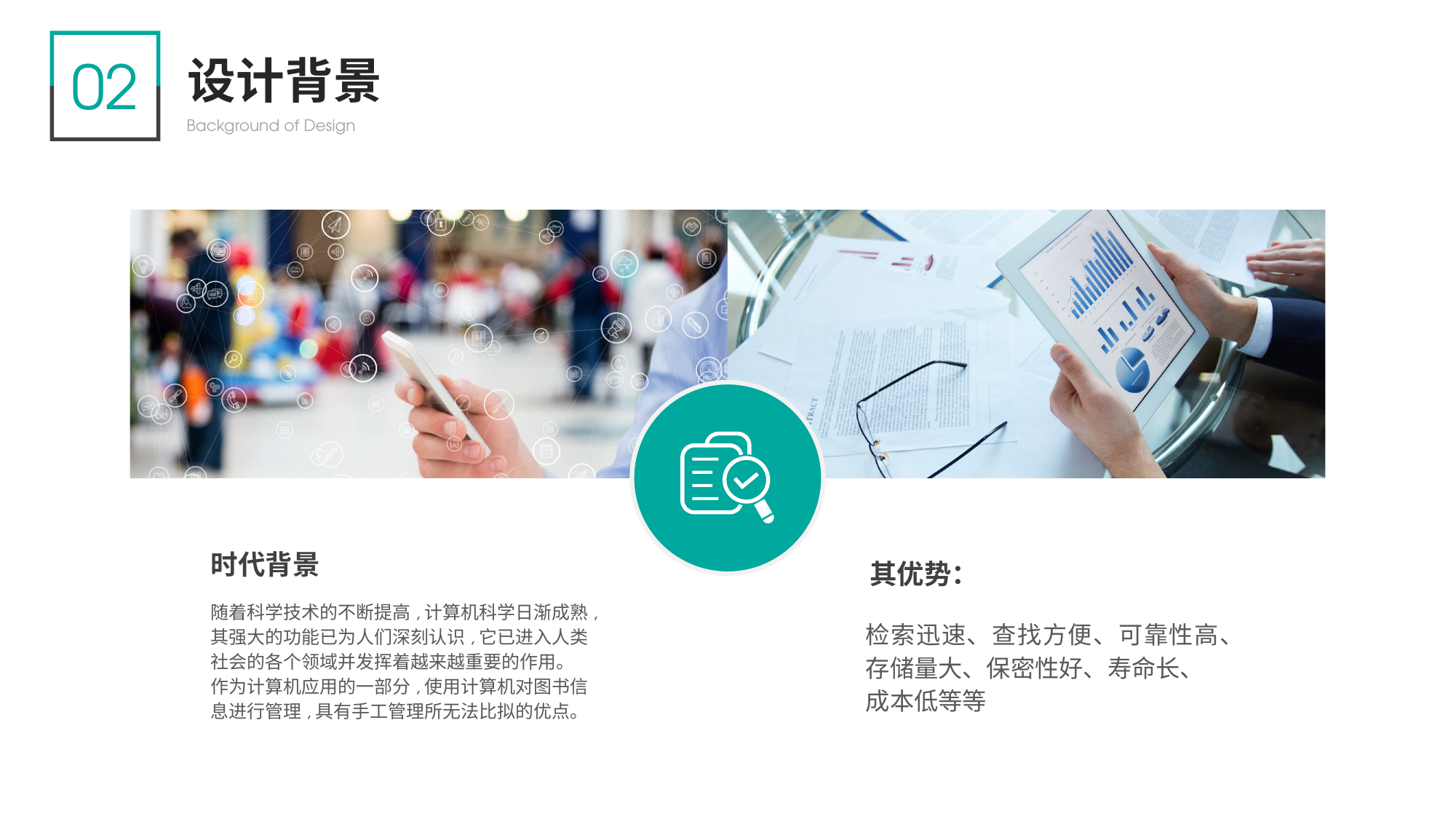

02
设计背景
Background of Design

时代背景
随着科学技术的不断提高,计算机科学日渐成熟,其强大的功能已为人们深刻认识,它已进入人类社会的各个领域并发挥着越来越重要的作用。作为计算机应用的一部分,使用计算机对图书信息进行管理,具有手工管理所无法比拟的优点。
其优势：
检索迅速、查找方便、可靠性高、存储量大、保密性好、寿命长、
成本低等等